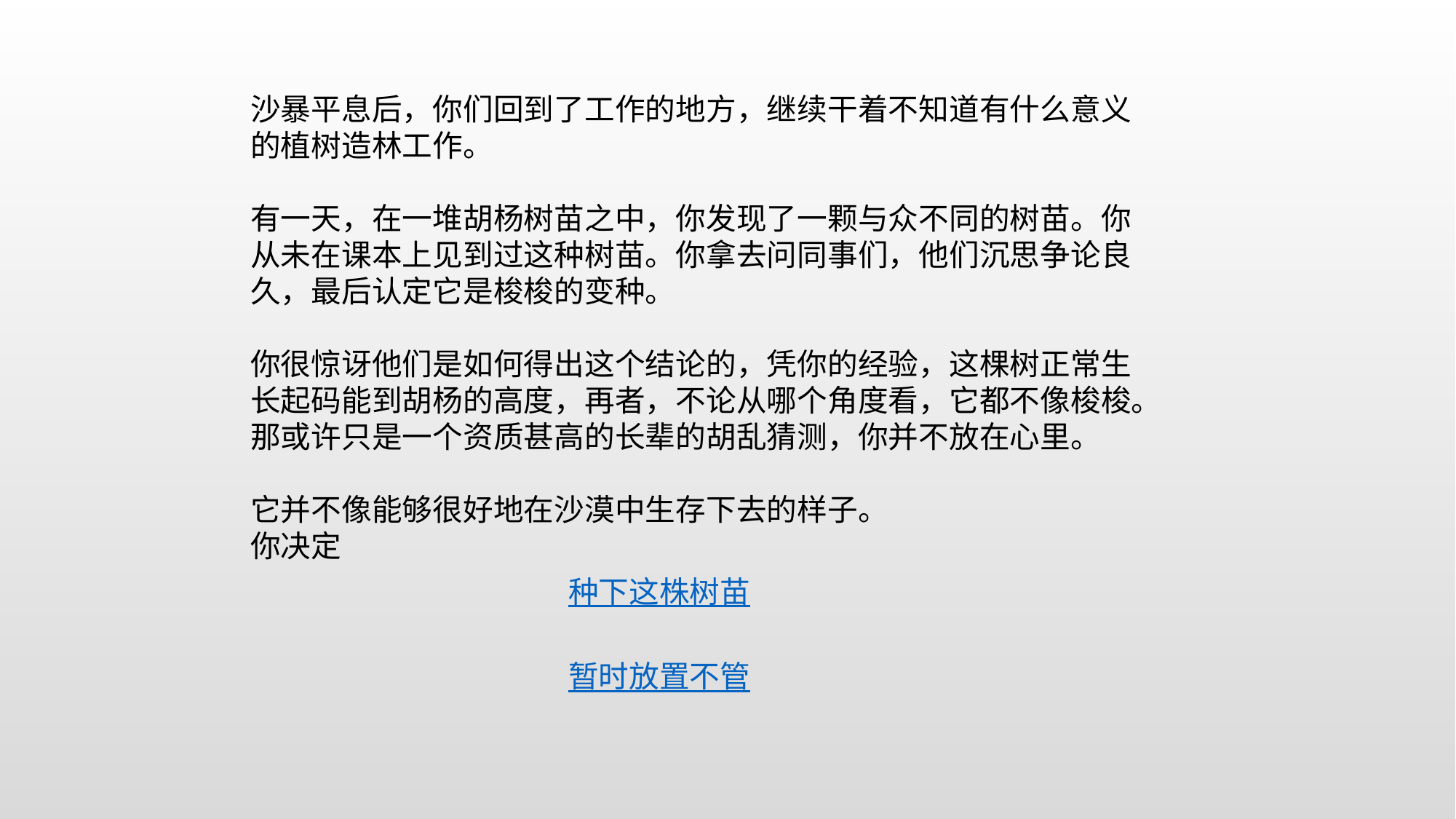

沙暴平息后，你们回到了工作的地方，继续干着不知道有什么意义的植树造林工作。

有一天，在一堆胡杨树苗之中，你发现了一颗与众不同的树苗。你从未在课本上见到过这种树苗。你拿去问同事们，他们沉思争论良久，最后认定它是梭梭的变种。

你很惊讶他们是如何得出这个结论的，凭你的经验，这棵树正常生长起码能到胡杨的高度，再者，不论从哪个角度看，它都不像梭梭。那或许只是一个资质甚高的长辈的胡乱猜测，你并不放在心里。

它并不像能够很好地在沙漠中生存下去的样子。
你决定
种下这株树苗
暂时放置不管